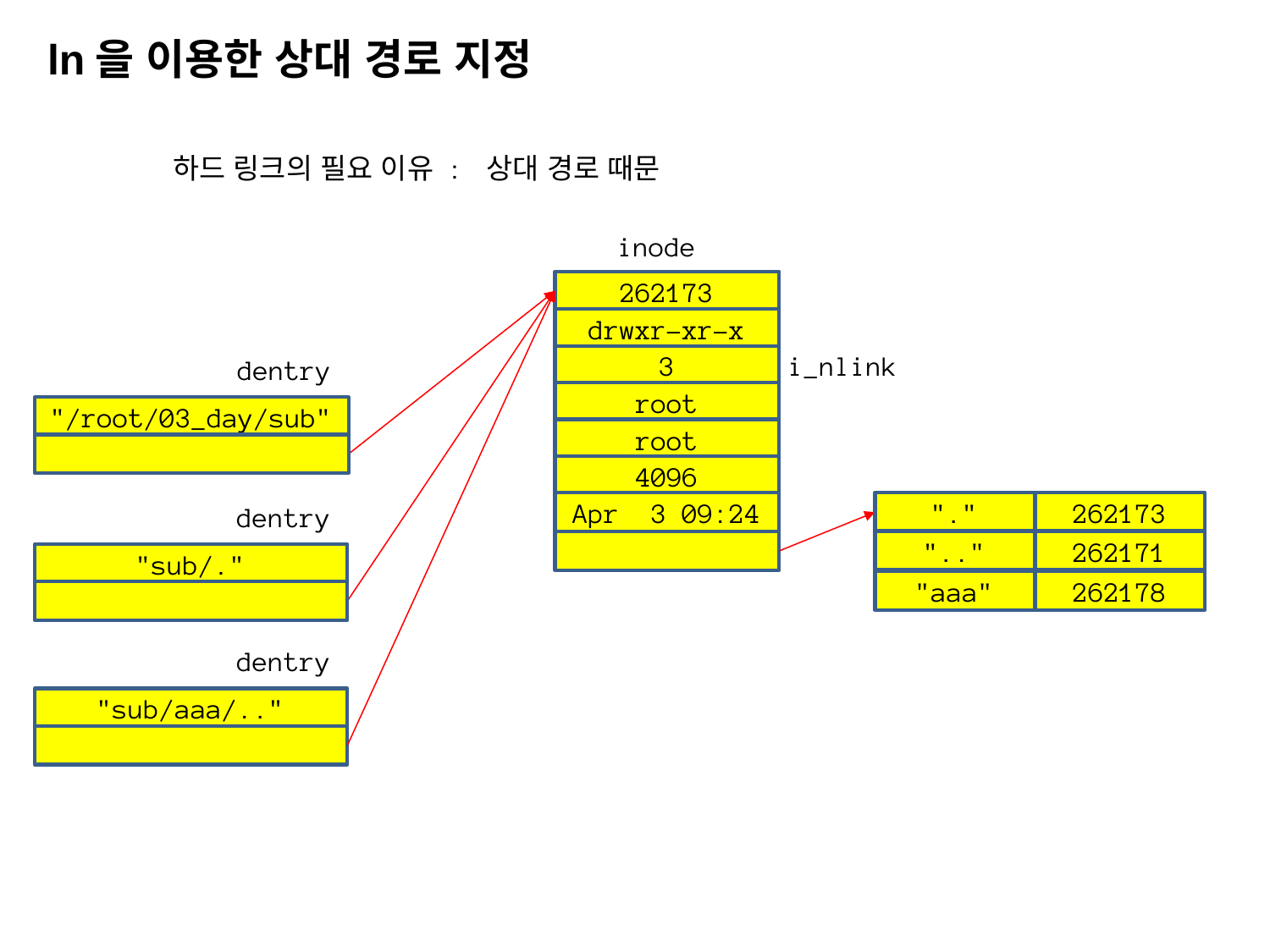

ln을 이용한 상대 경로 지정
하드 링크의 필요 이유 : 상대 경로 때문
inode
262173
drwxr-xr-x
i_nlink
dentry
3
root
"/root/03_day/sub"
root

4096
"."
262173
dentry
Apr  3 09:24
".."
262171

"sub/."
"aaa"
262178

dentry
"sub/aaa/.."